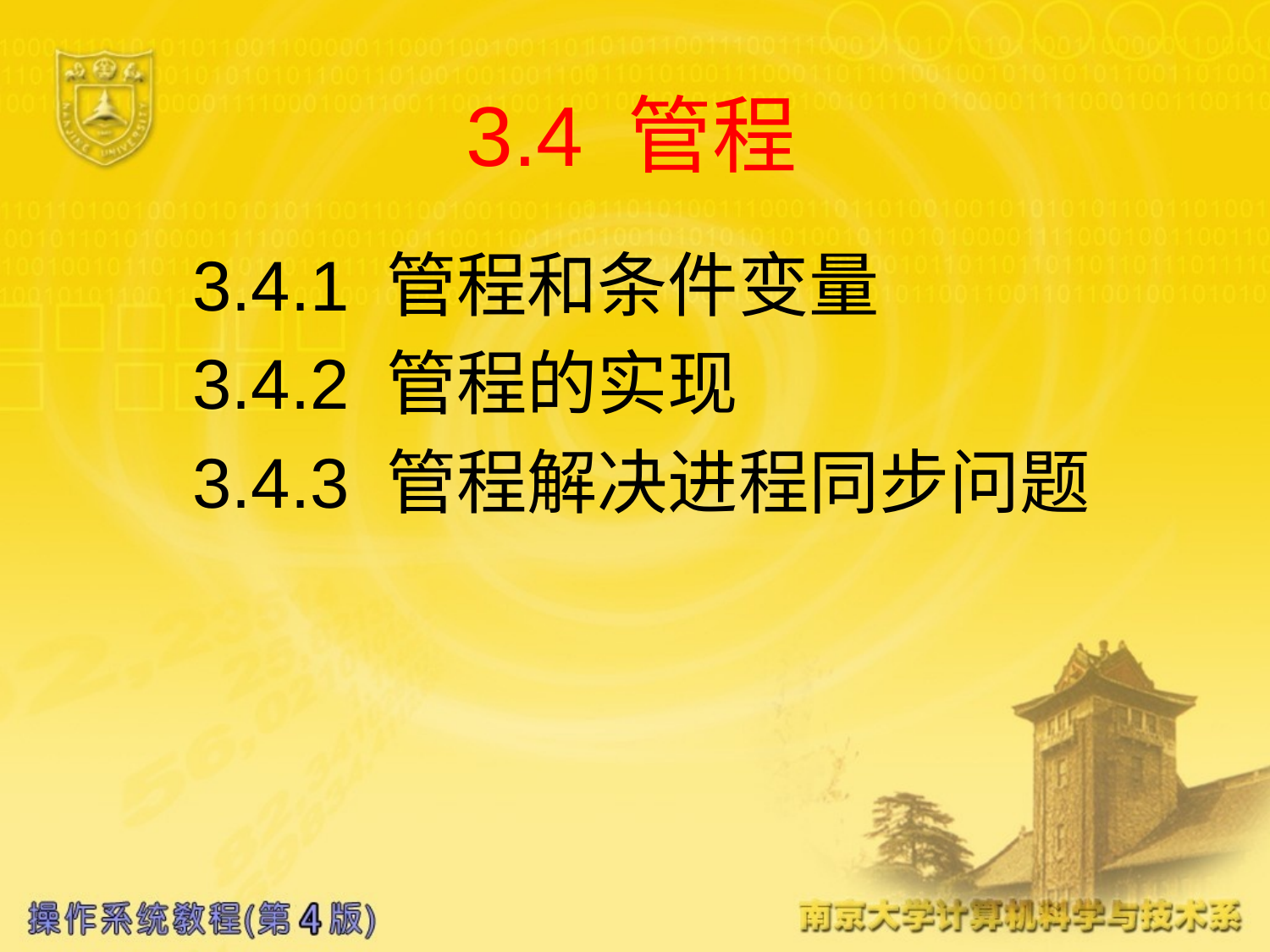

# 3.4 管程
3.4.1 管程和条件变量
3.4.2 管程的实现
3.4.3 管程解决进程同步问题